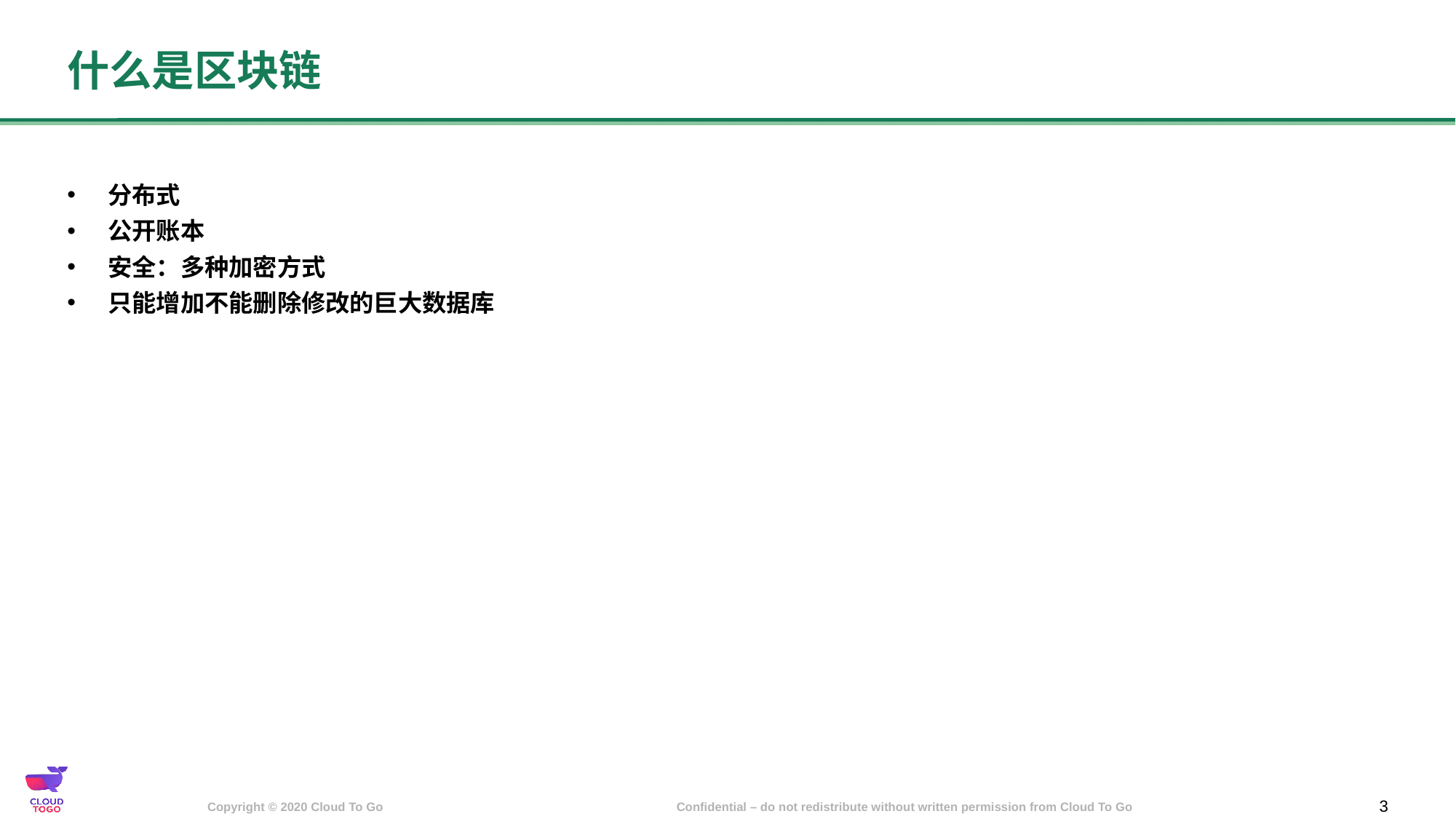

# 什么是区块链
分布式
公开账本
安全：多种加密方式
只能增加不能删除修改的巨大数据库